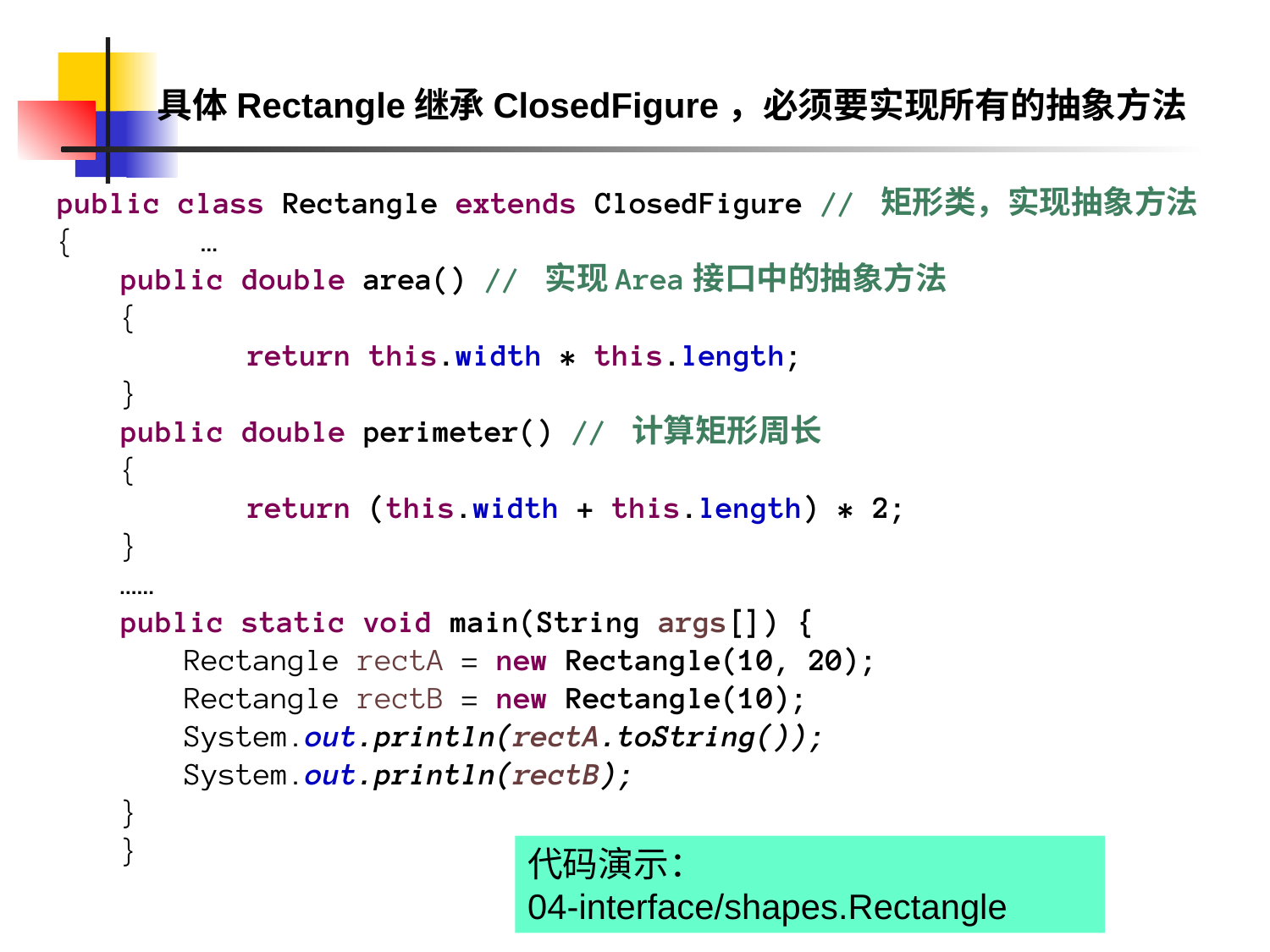

具体Rectangle继承ClosedFigure，必须要实现所有的抽象方法
public class Rectangle extends ClosedFigure // 矩形类，实现抽象方法
{	 …
public double area() // 实现Area接口中的抽象方法
{
	return this.width * this.length;
}
public double perimeter() // 计算矩形周长
{
	return (this.width + this.length) * 2;
}
……
public static void main(String args[]) {
Rectangle rectA = new Rectangle(10, 20);
Rectangle rectB = new Rectangle(10);
System.out.println(rectA.toString());
System.out.println(rectB);
}
}
代码演示：
04-interface/shapes.Rectangle